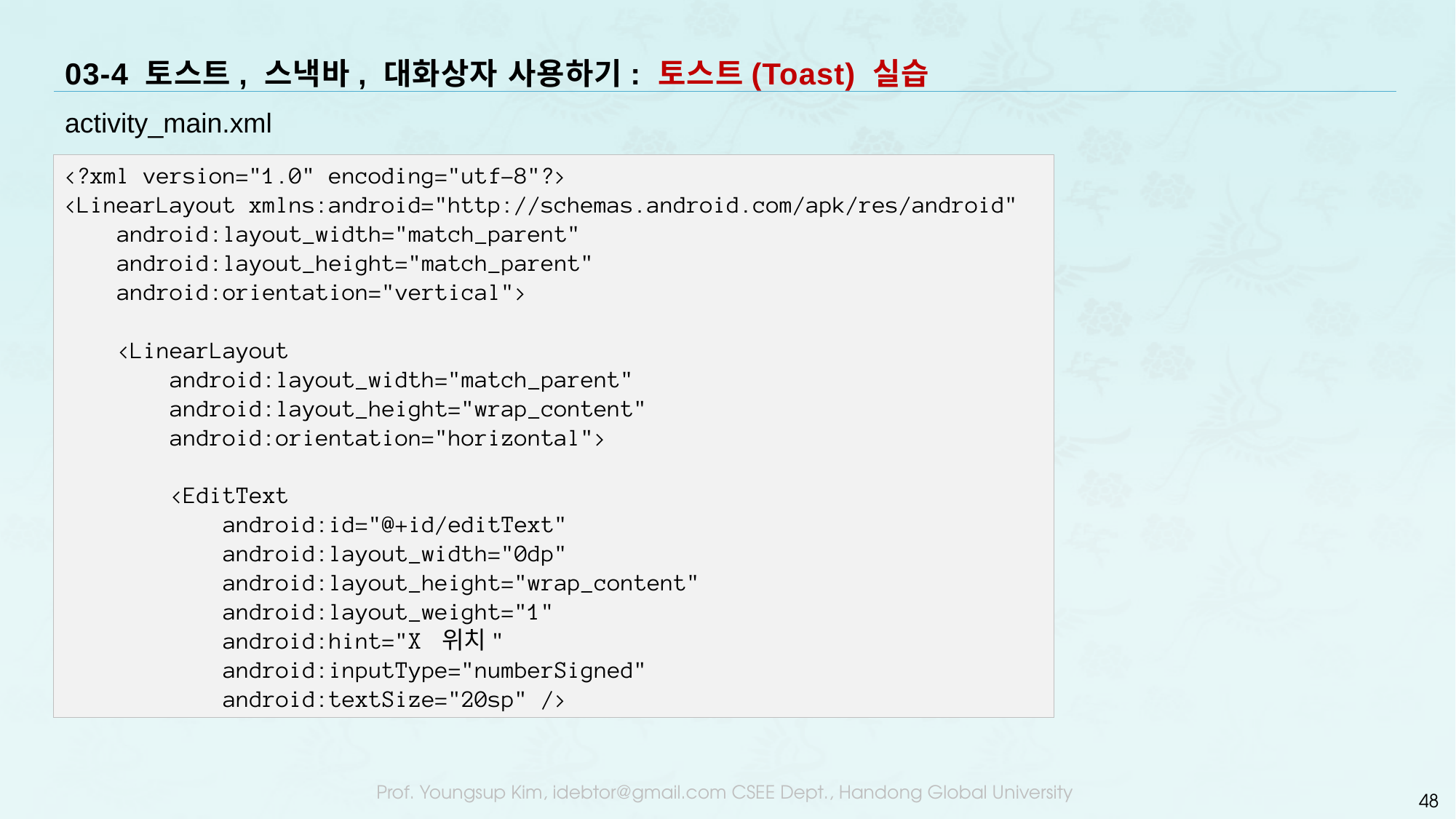

# 03-4 토스트, 스낵바, 대화상자 사용하기: 토스트(Toast) 실습
activity_main.xml

<?xml version="1.0" encoding="utf-8"?>
<LinearLayout xmlns:android="http://schemas.android.com/apk/res/android"
    android:layout_width="match_parent"
    android:layout_height="match_parent"
    android:orientation="vertical">

    <LinearLayout
        android:layout_width="match_parent"
        android:layout_height="wrap_content"
        android:orientation="horizontal">

        <EditText
            android:id="@+id/editText"
            android:layout_width="0dp"
            android:layout_height="wrap_content"
            android:layout_weight="1"
            android:hint="X 위치"
            android:inputType="numberSigned"
            android:textSize="20sp" />
48